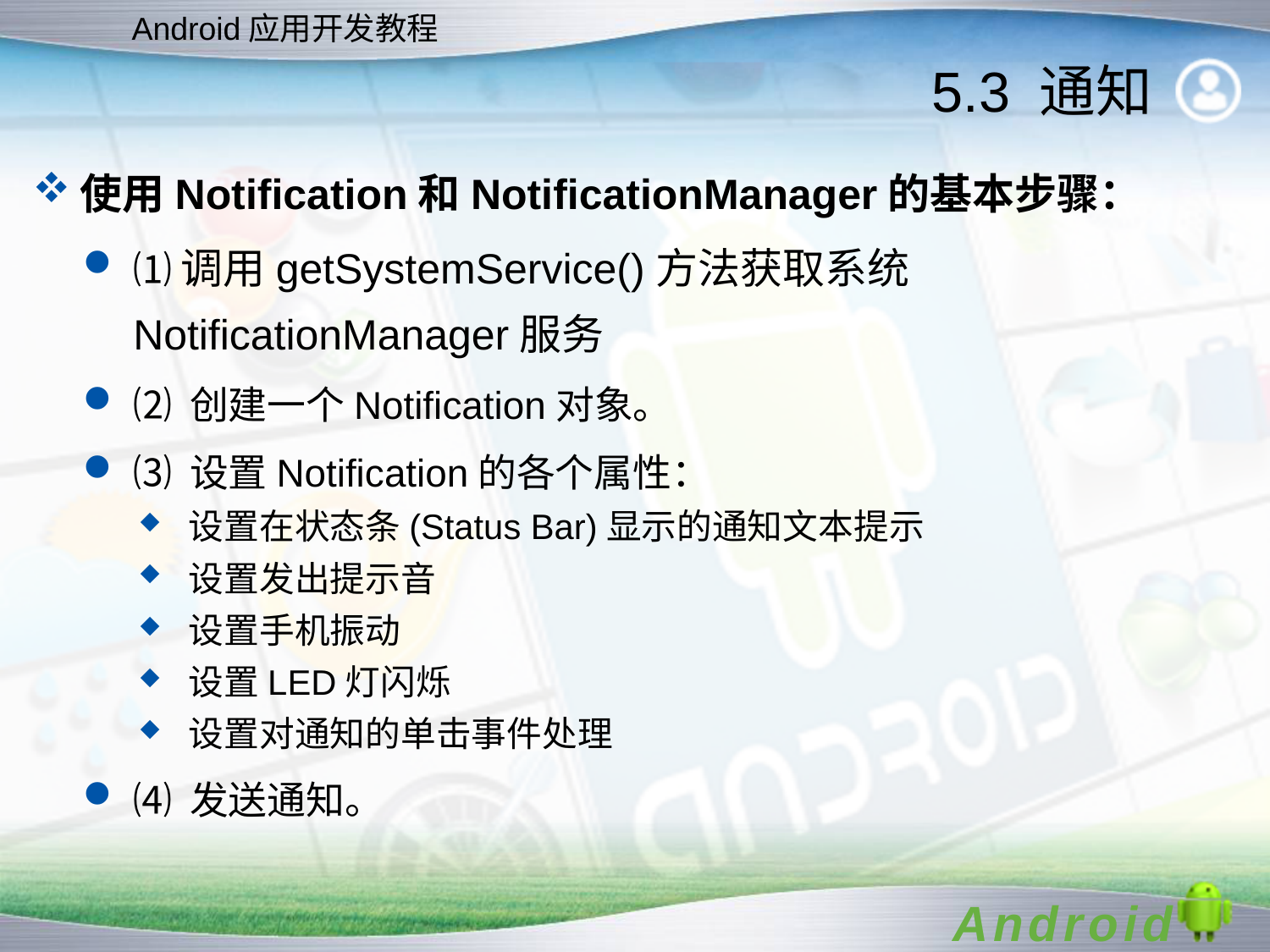

5.3 通知
使用Notification和NotificationManager的基本步骤：
⑴调用getSystemService()方法获取系统NotificationManager服务
⑵ 创建一个Notification对象。
⑶ 设置Notification的各个属性：
设置在状态条(Status Bar)显示的通知文本提示
设置发出提示音
设置手机振动
设置LED灯闪烁
设置对通知的单击事件处理
⑷ 发送通知。